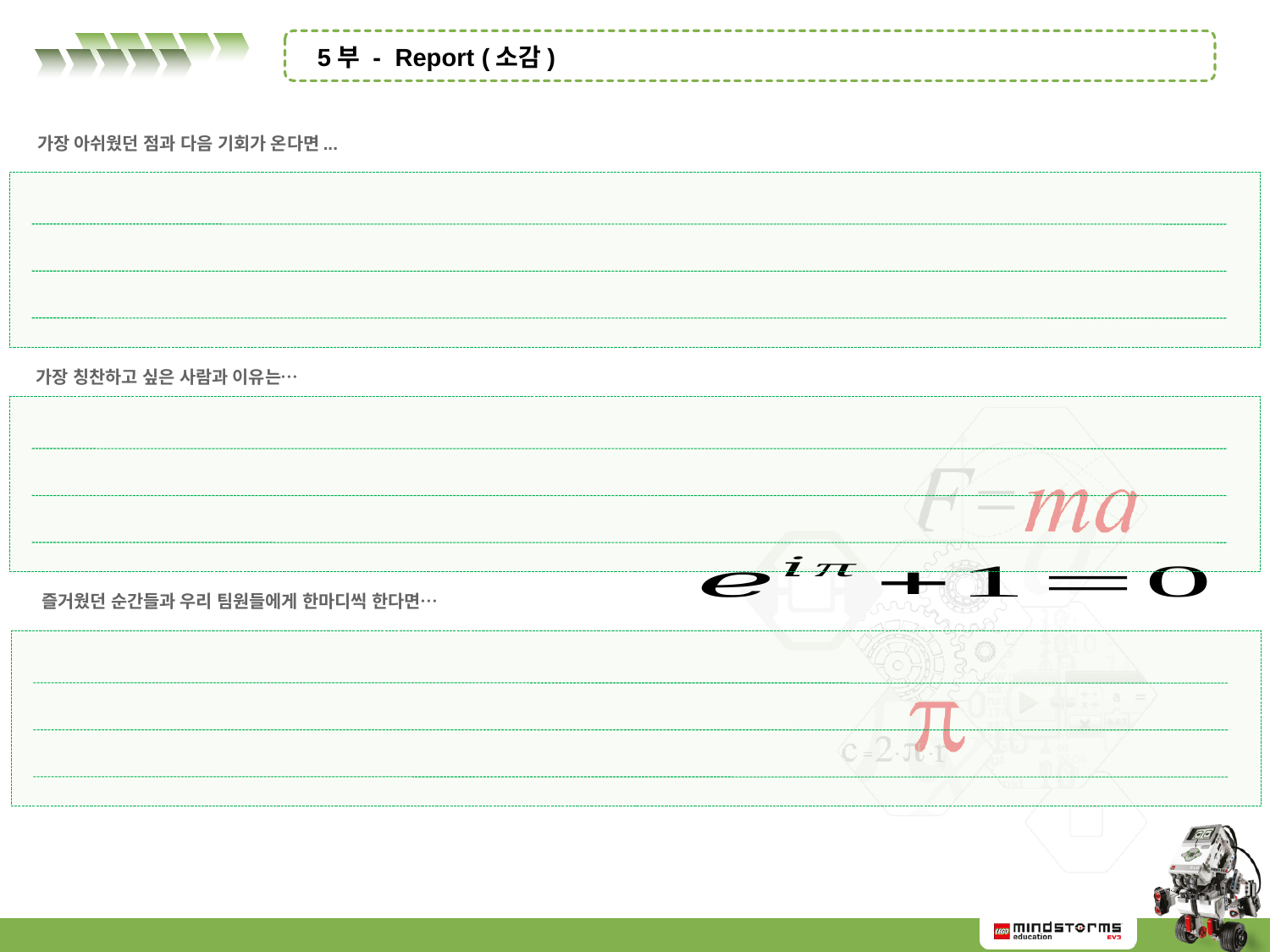

5부 -  Report (소감)
가장 아쉬웠던 점과 다음 기회가 온다면...

가장 칭찬하고 싶은 사람과 이유는…

 즐거웠던 순간들과 우리 팀원들에게 한마디씩 한다면…